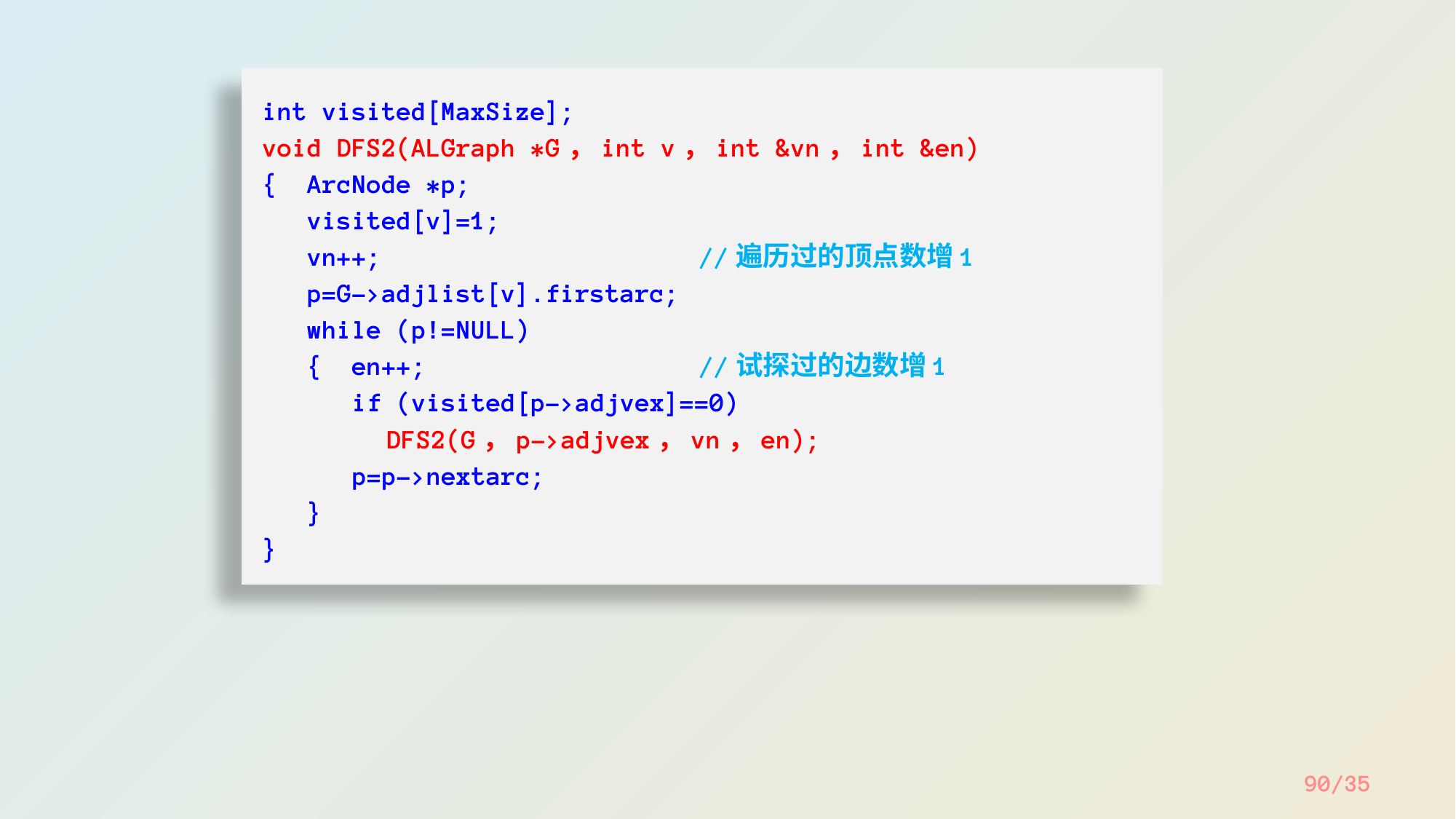

int visited[MaxSize];
void DFS2(ALGraph *G，int v，int &vn，int &en)
{  ArcNode *p;
   visited[v]=1;
   vn++;			//遍历过的顶点数增1
   p=G->adjlist[v].firstarc;
   while (p!=NULL)
   {  en++;			//试探过的边数增1
      if (visited[p->adjvex]==0)
	 DFS2(G，p->adjvex，vn，en);
      p=p->nextarc;
   }
}
90/35